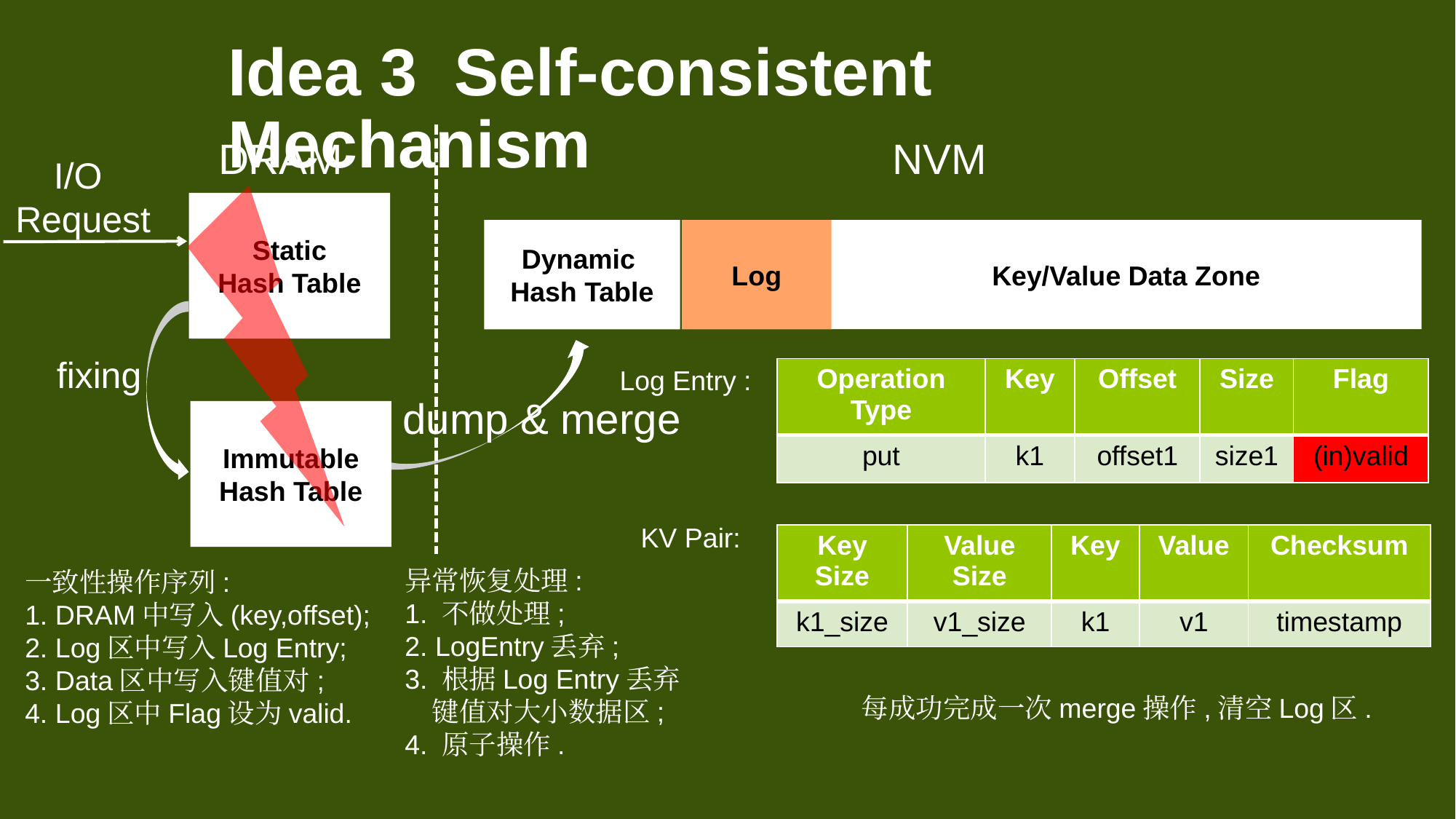

Idea 3  Self-consistent Mechanism
NVM
DRAM
I/O
Request

Static
Hash Table
Key/Value Data Zone
Dynamic
Hash Table
Log

fixing
Log Entry :
| Operation Type | Key | Offset | Size | Flag |
| --- | --- | --- | --- | --- |
| put | k1 | offset1 | size1 | (in)valid |
dump & merge

Immutable
Hash Table
KV Pair:
| Key Size | Value Size | Key | Value | Checksum |
| --- | --- | --- | --- | --- |
| k1\_size | v1\_size | k1 | v1 | timestamp |
异常恢复处理:
1. 不做处理;
2. LogEntry丢弃;
3. 根据Log Entry丢弃
　键值对大小数据区;
4. 原子操作.
一致性操作序列:
1. DRAM中写入(key,offset);
2. Log区中写入Log Entry;
3. Data区中写入键值对;
4. Log区中Flag设为valid.
每成功完成一次merge操作,清空Log区.